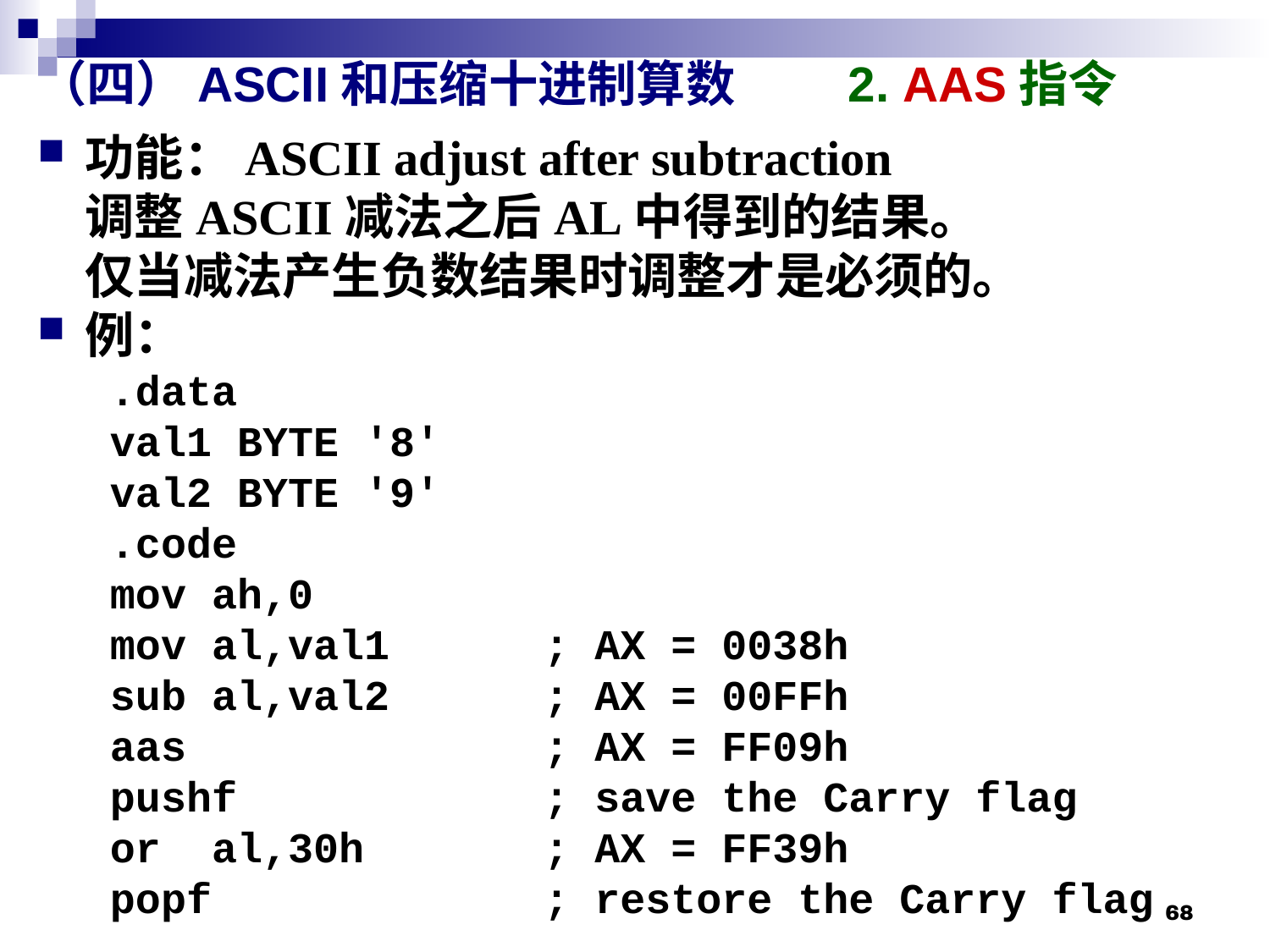

# （四）ASCII和压缩十进制算数         2. AAS指令
功能：ASCII adjust after subtraction
调整ASCII减法之后AL中得到的结果。
仅当减法产生负数结果时调整才是必须的。
例：
.data
val1 BYTE '8'
val2 BYTE '9'
.code
mov ah,0
mov al,val1		; AX = 0038h
sub al,val2		; AX = 00FFh
aas			; AX = FF09h
pushf			; save the Carry flag
or  al,30h		; AX = FF39h
popf			; restore the Carry flag
68